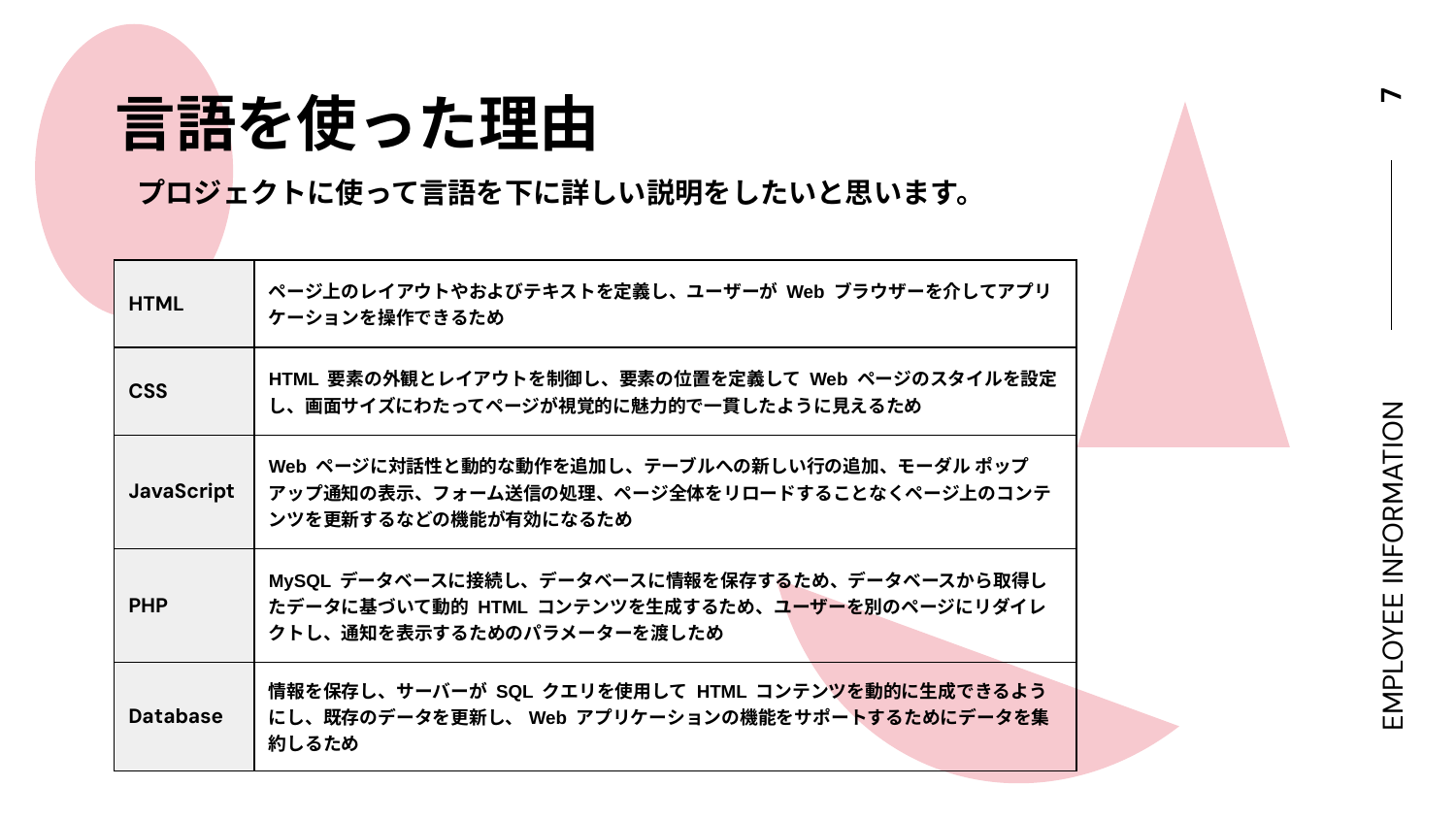

# 言語を使った理由
7
プロジェクトに使って言語を下に詳しい説明をしたいと思います。
| HTML | ページ上のレイアウトやおよびテキストを定義し、ユーザーが Web ブラウザーを介してアプリケーションを操作できるため |
| --- | --- |
| CSS | HTML 要素の外観とレイアウトを制御し、要素の位置を定義して Web ページのスタイルを設定し、画面サイズにわたってページが視覚的に魅力的で一貫したように見えるため |
| JavaScript | Web ページに対話性と動的な動作を追加し、テーブルへの新しい行の追加、モーダル ポップアップ通知の表示、フォーム送信の処理、ページ全体をリロードすることなくページ上のコンテンツを更新するなどの機能が有効になるため |
| PHP | MySQL データベースに接続し、データベースに情報を保存するため、データベースから取得したデータに基づいて動的 HTML コンテンツを生成するため、ユーザーを別のページにリダイレクトし、通知を表示するためのパラメーターを渡しため |
| Database | 情報を保存し、サーバーが SQL クエリを使用して HTML コンテンツを動的に生成できるようにし、既存のデータを更新し、Web アプリケーションの機能をサポートするためにデータを集約しるため |
EMPLOYEE INFORMATION